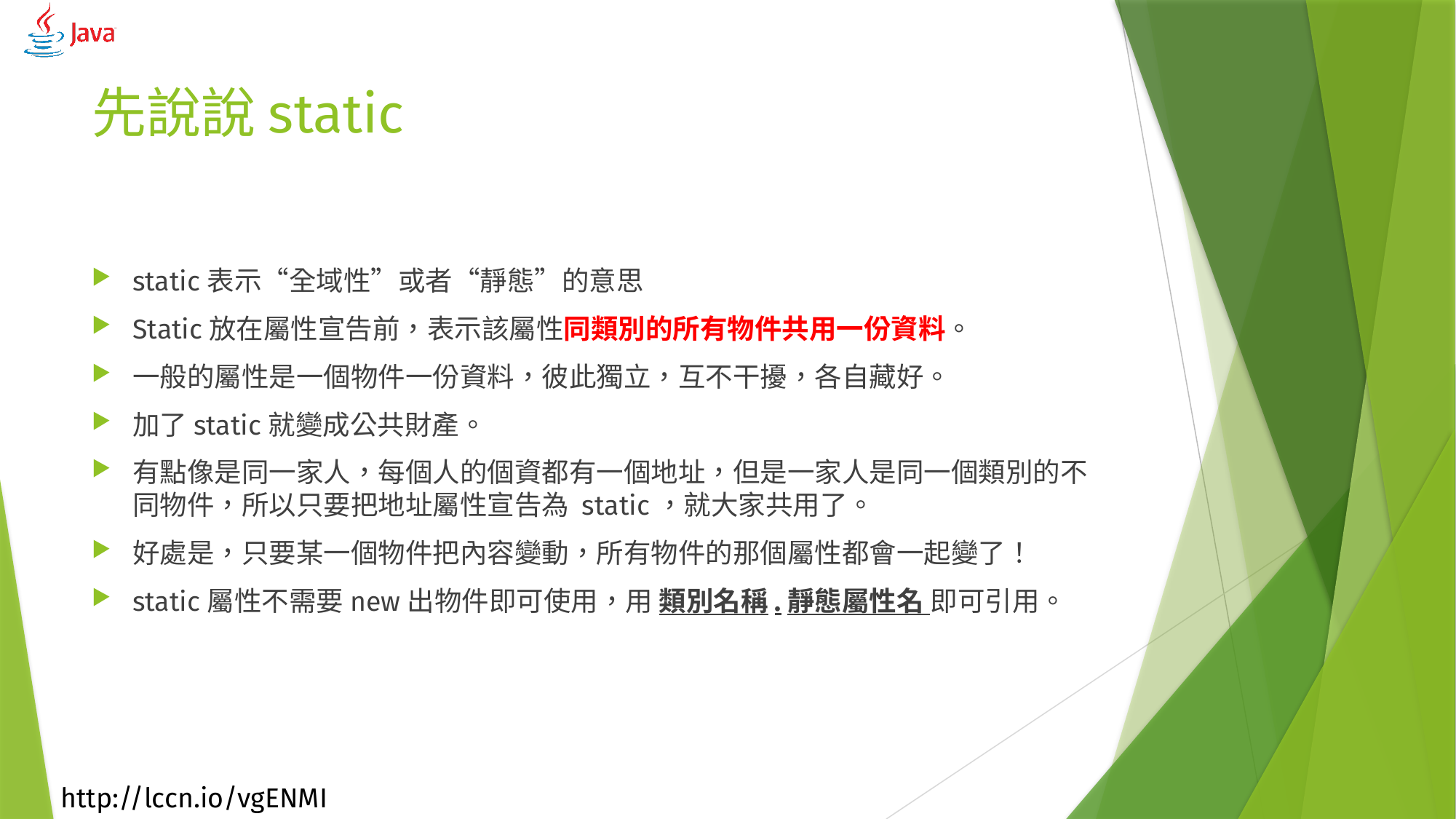

# 先說說static
static表示“全域性”或者“靜態”的意思
Static放在屬性宣告前，表示該屬性同類別的所有物件共用一份資料。
一般的屬性是一個物件一份資料，彼此獨立，互不干擾，各自藏好。
加了static就變成公共財產。
有點像是同一家人，每個人的個資都有一個地址，但是一家人是同一個類別的不同物件，所以只要把地址屬性宣告為 static，就大家共用了。
好處是，只要某一個物件把內容變動，所有物件的那個屬性都會一起變了！
static屬性不需要new出物件即可使用，用 類別名稱.靜態屬性名 即可引用。